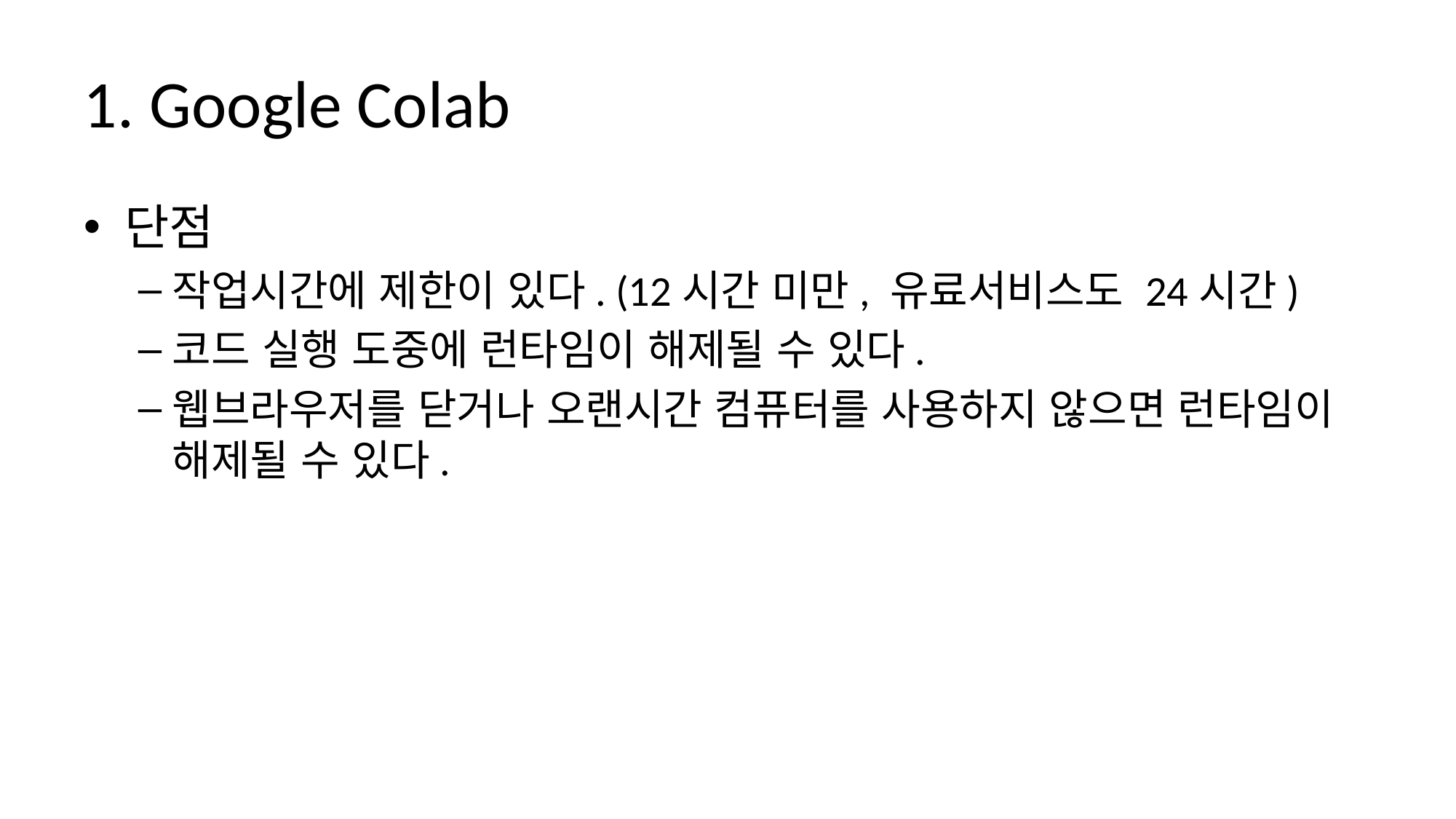

# 1. Google Colab
단점
작업시간에 제한이 있다. (12시간 미만, 유료서비스도 24시간)
코드 실행 도중에 런타임이 해제될 수 있다.
웹브라우저를 닫거나 오랜시간 컴퓨터를 사용하지 않으면 런타임이 해제될 수 있다.